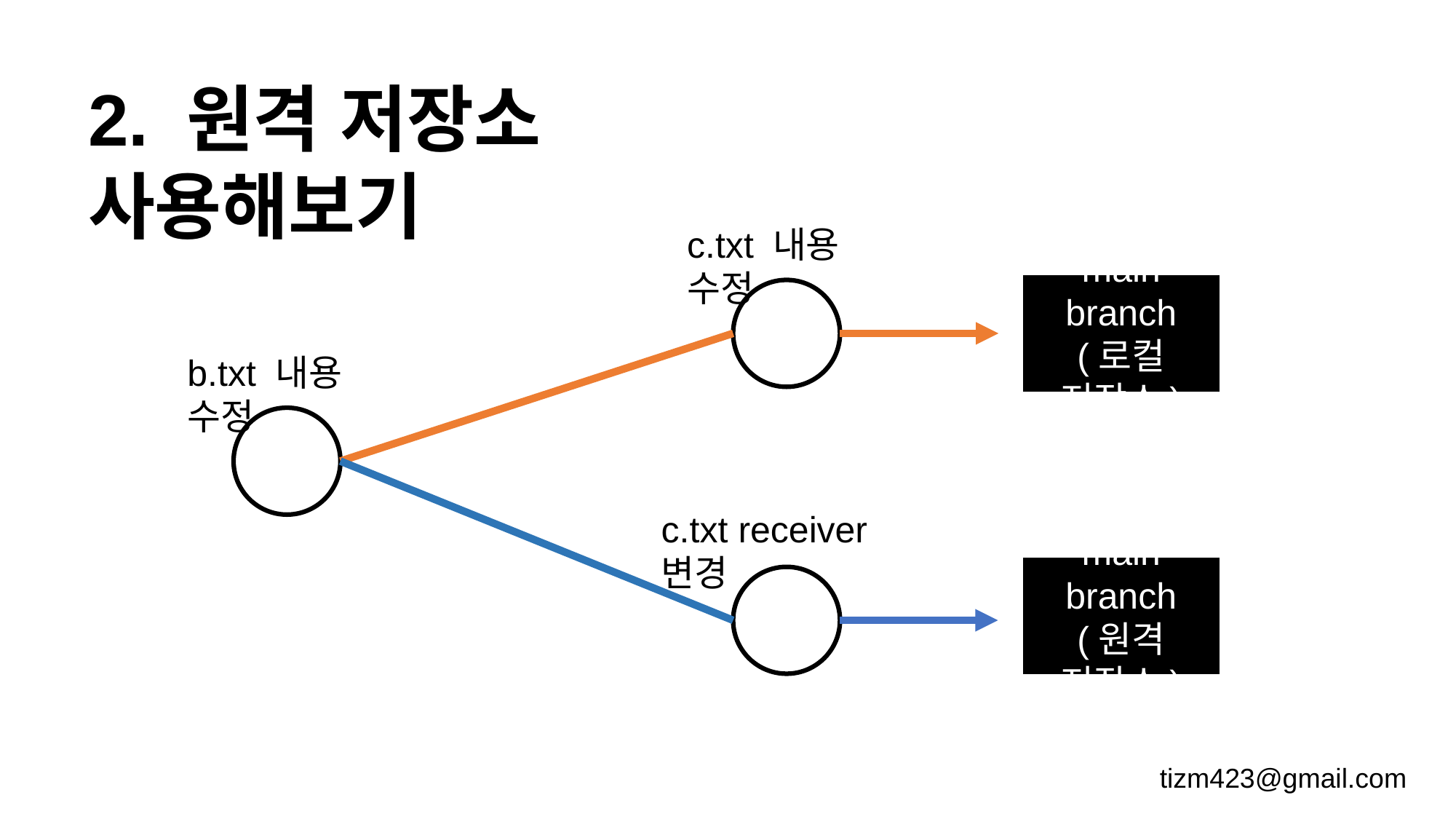

2. 원격 저장소 사용해보기
c.txt 내용 수정
main branch
(로컬 저장소)

b.txt 내용 수정

c.txt receiver 변경
main branch
(원격 저장소)

tizm423@gmail.com